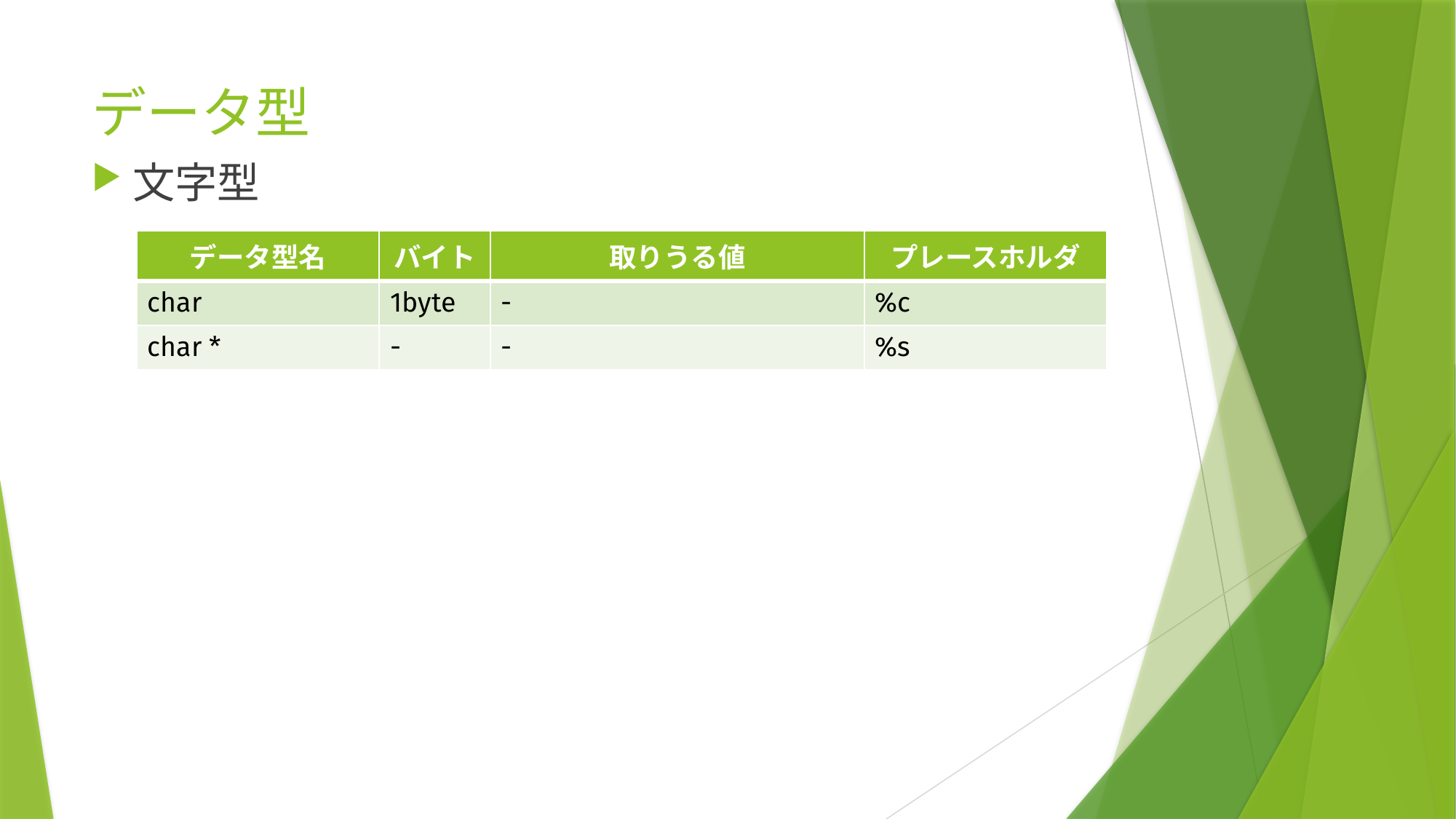

# データ型
文字型

| データ型名 | バイト | 取りうる値 | プレースホルダ |
| --- | --- | --- | --- |
| char | 1byte | - | %c |
| char \* | - | - | %s |